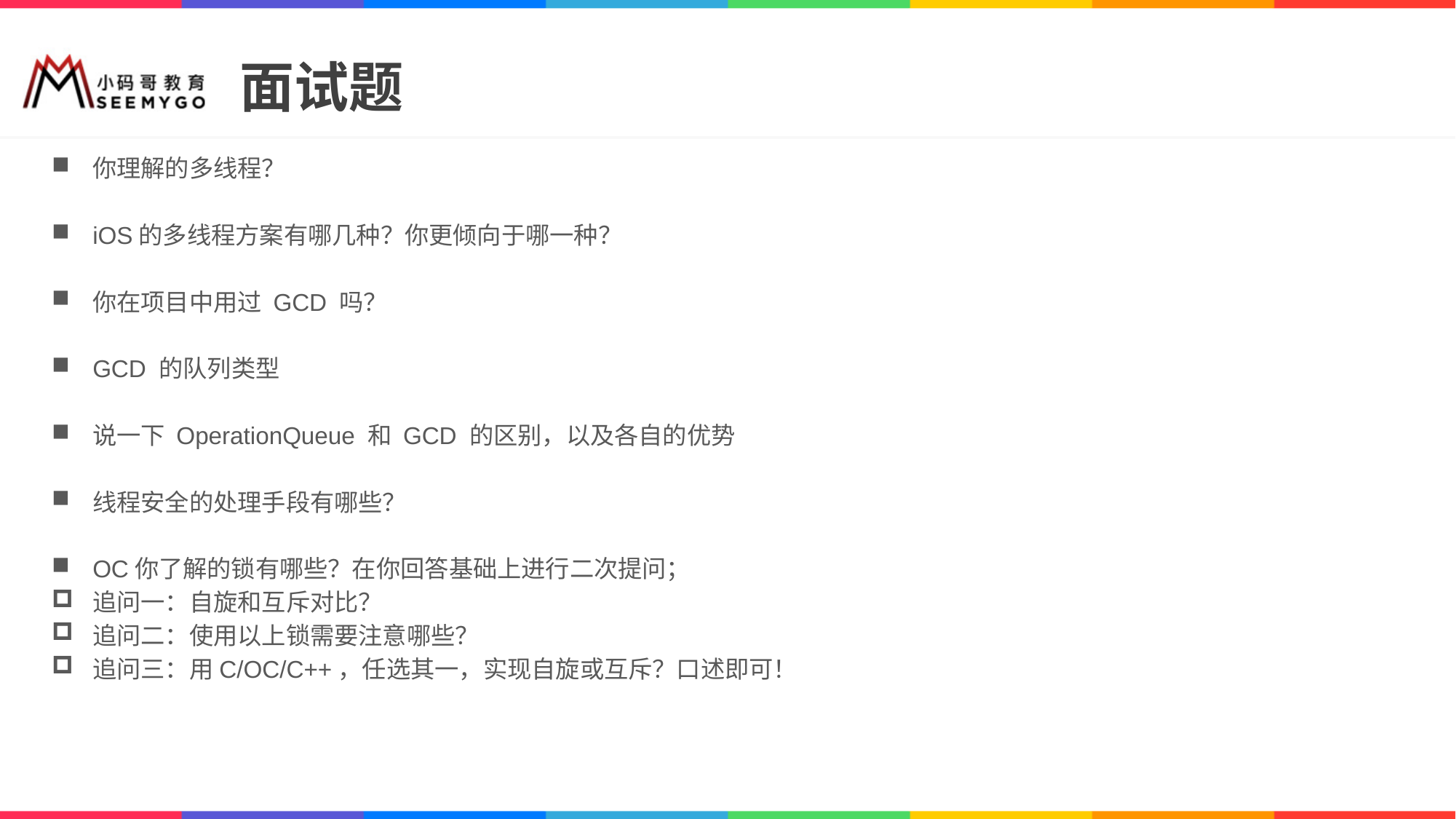

# 面试题
你理解的多线程？

iOS的多线程方案有哪几种？你更倾向于哪一种？

你在项目中用过 GCD 吗？

GCD 的队列类型

说一下 OperationQueue 和 GCD 的区别，以及各自的优势

线程安全的处理手段有哪些？

OC你了解的锁有哪些？在你回答基础上进行二次提问；
追问一：自旋和互斥对比？
追问二：使用以上锁需要注意哪些？
追问三：用C/OC/C++，任选其一，实现自旋或互斥？口述即可！